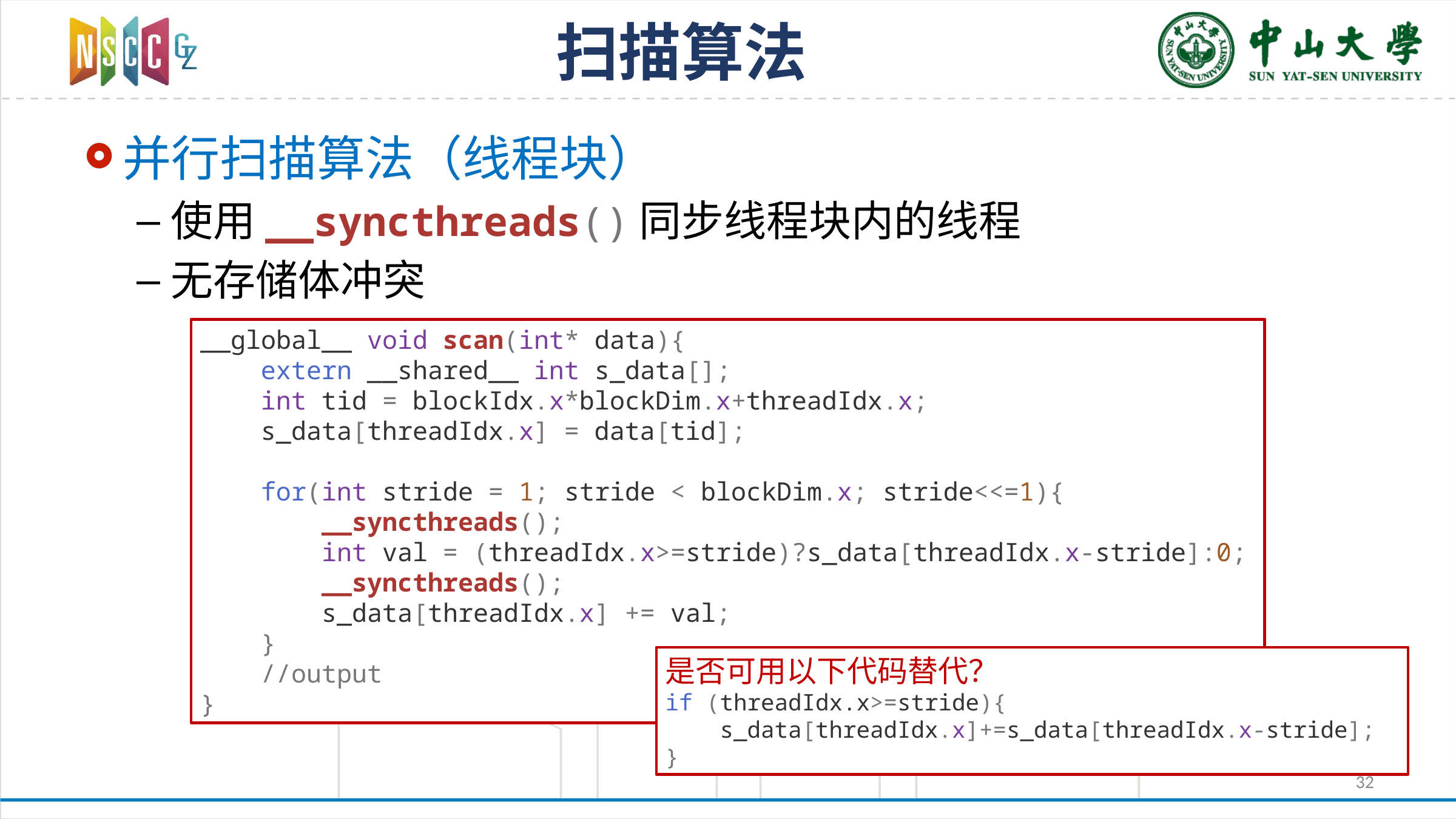

# 扫描算法
并行扫描算法（线程块）
使用__syncthreads()同步线程块内的线程
无存储体冲突
__global__ void scan(int* data){
    extern __shared__ int s_data[];
    int tid = blockIdx.x*blockDim.x+threadIdx.x;
    s_data[threadIdx.x] = data[tid];
    for(int stride = 1; stride < blockDim.x; stride<<=1){
        __syncthreads();
        int val = (threadIdx.x>=stride)?s_data[threadIdx.x-stride]:0;
        __syncthreads();
        s_data[threadIdx.x] += val;
    }
    //output
}
是否可用以下代码替代？
if (threadIdx.x>=stride){
    s_data[threadIdx.x]+=s_data[threadIdx.x-stride];
}
32